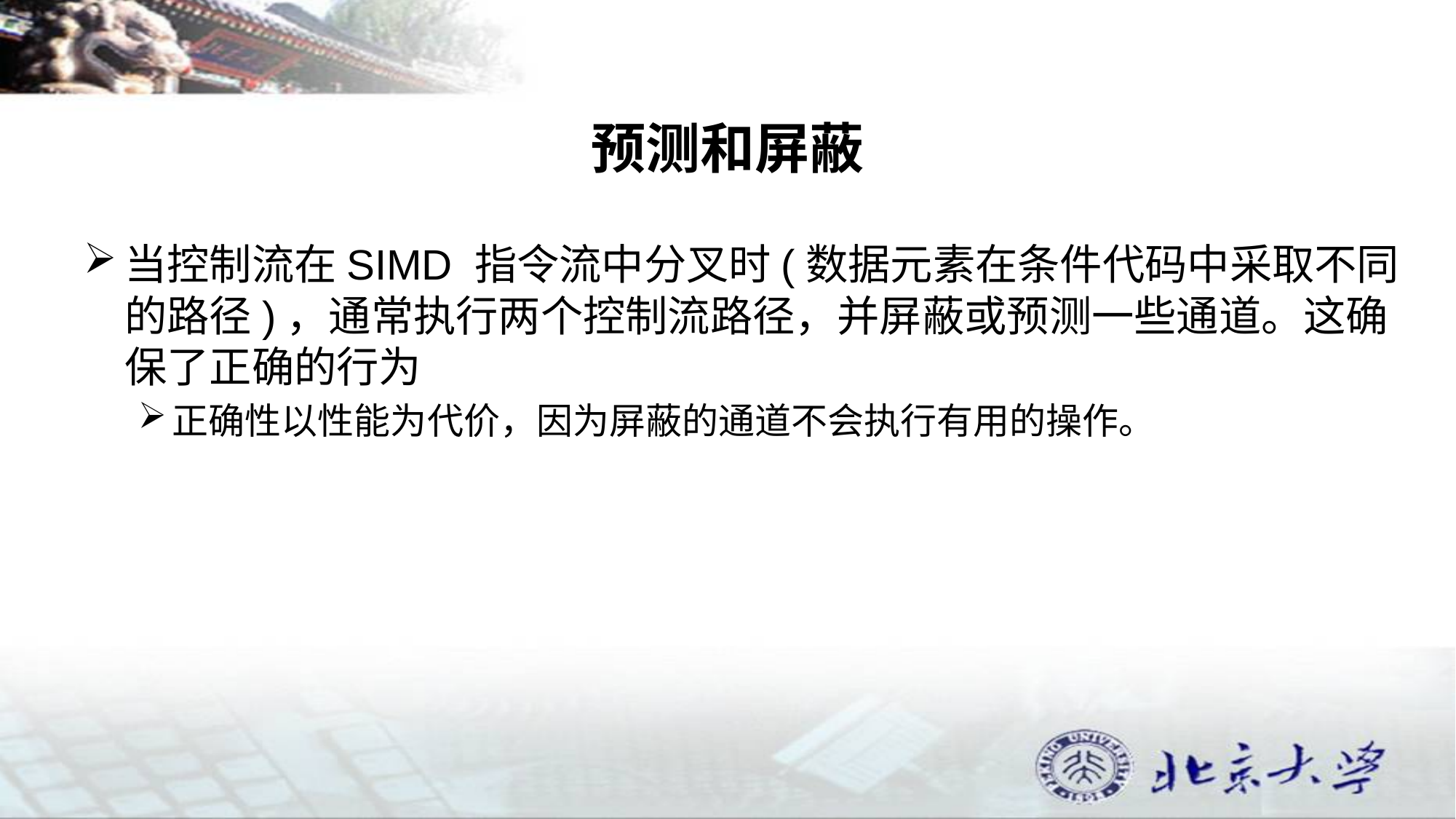

# 预测和屏蔽
当控制流在SIMD 指令流中分叉时(数据元素在条件代码中采取不同的路径)，通常执行两个控制流路径，并屏蔽或预测一些通道。这确保了正确的行为
正确性以性能为代价，因为屏蔽的通道不会执行有用的操作。